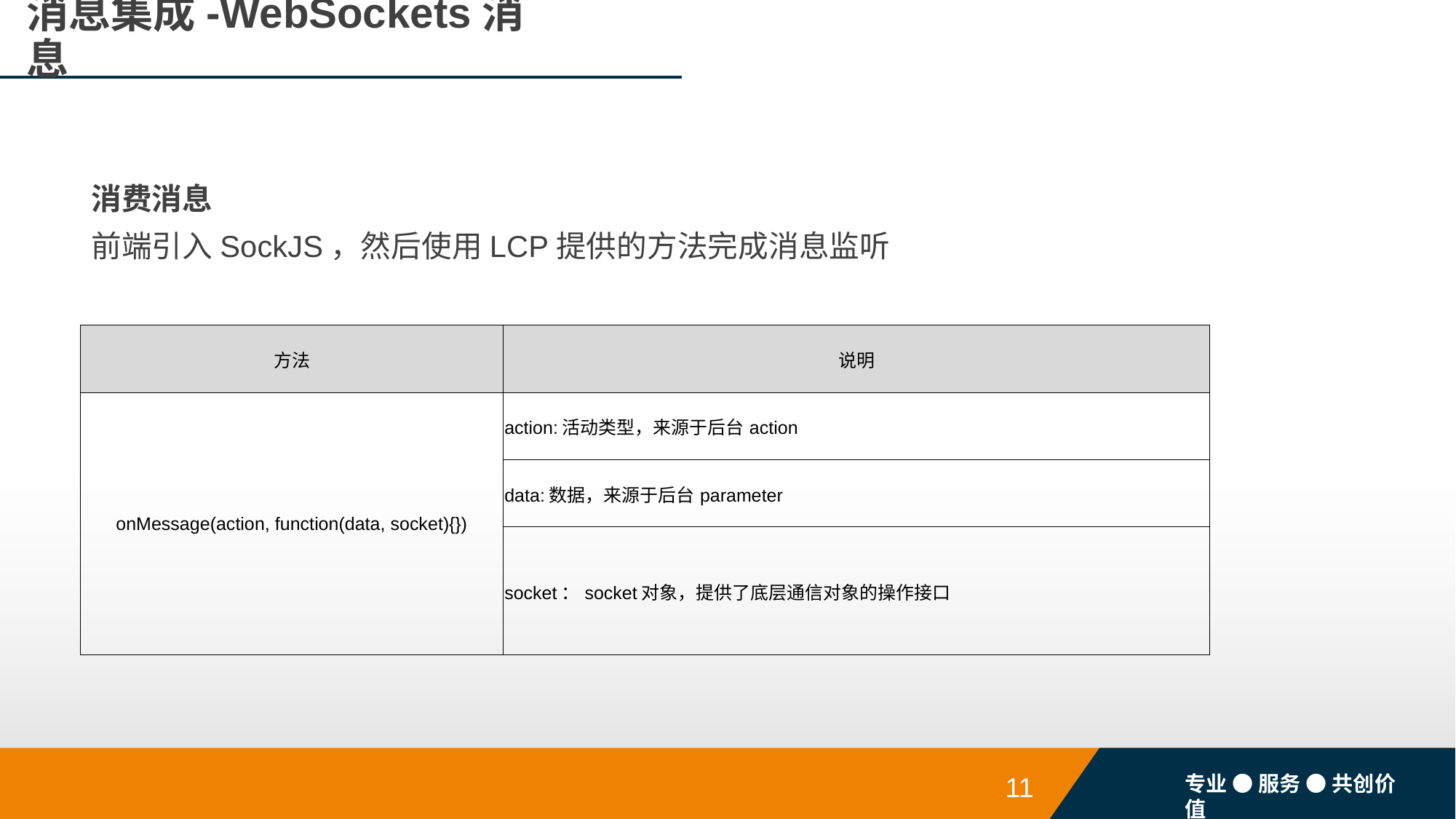

# 消息集成-WebSockets消息
消费消息
前端引入SockJS，然后使用LCP提供的方法完成消息监听
| 方法 | 说明 |
| --- | --- |
| onMessage(action, function(data, socket){}) | action:活动类型，来源于后台action |
|  | data:数据，来源于后台parameter |
|  | socket：socket对象，提供了底层通信对象的操作接口 |